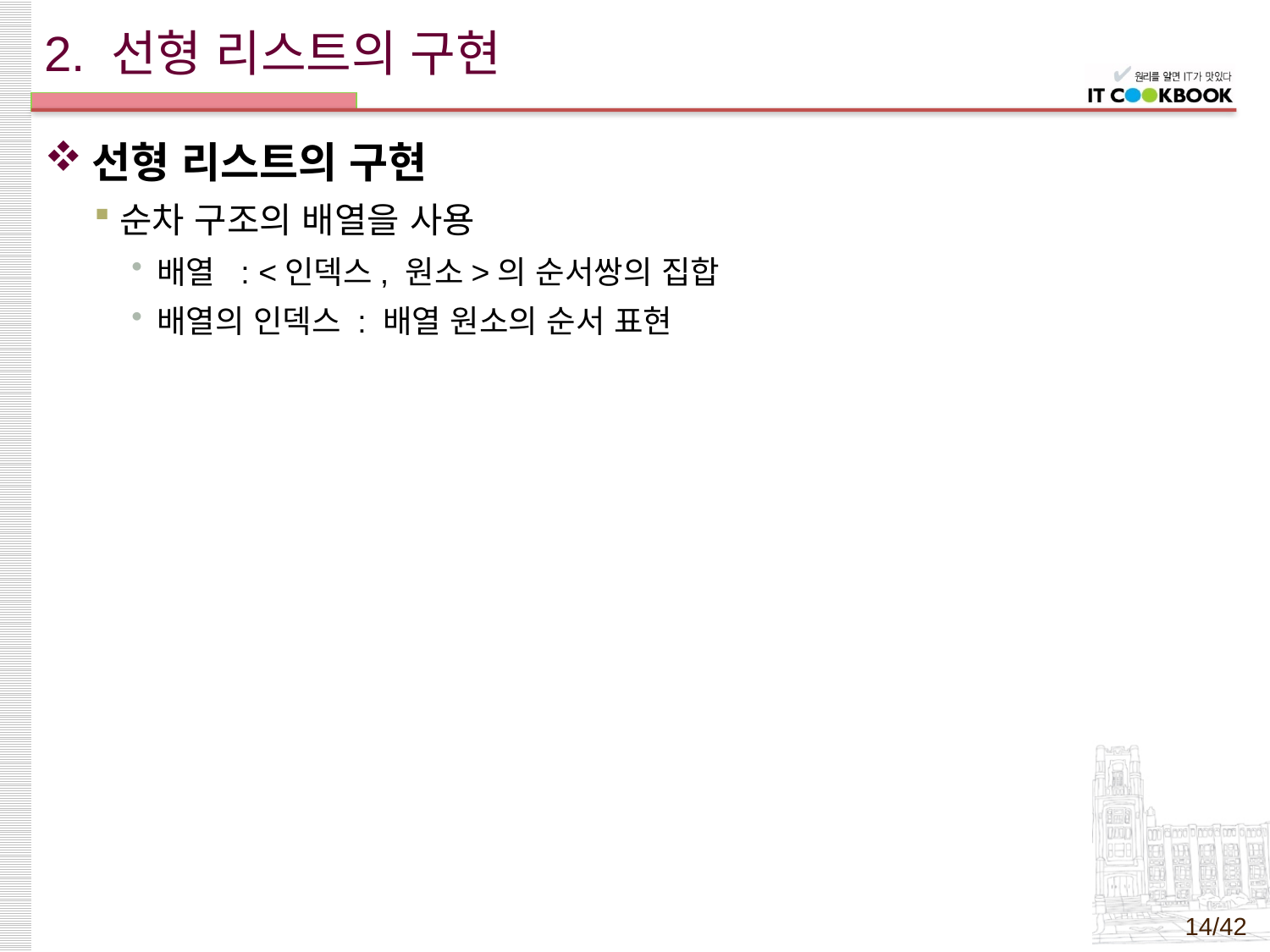

# 2. 선형 리스트의 구현
선형 리스트의 구현
순차 구조의 배열을 사용
배열  : <인덱스, 원소>의 순서쌍의 집합
배열의 인덱스 : 배열 원소의 순서 표현